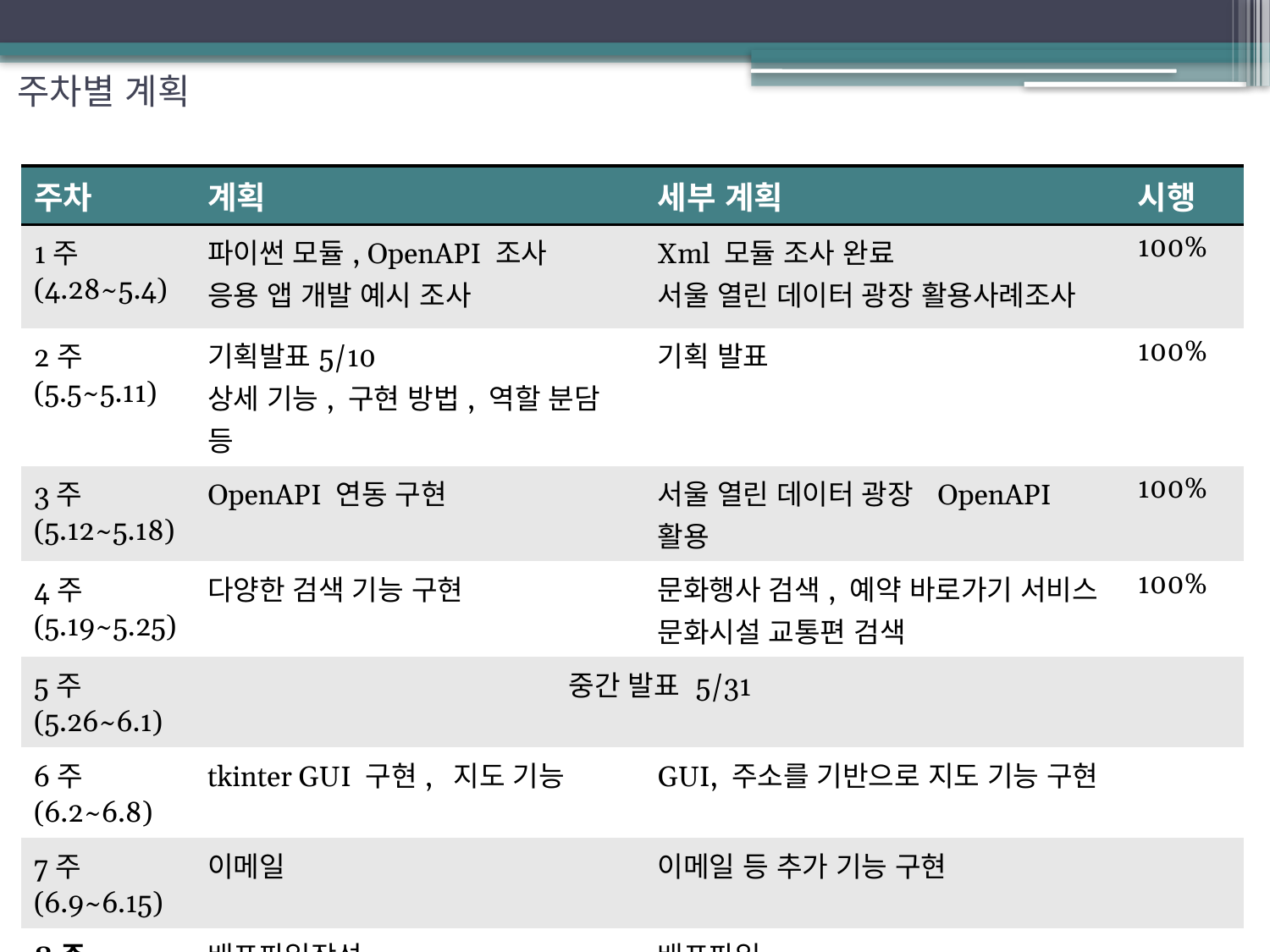

# 주차별 계획
| 주차 | 계획 | 세부 계획 | 시행 |
| --- | --- | --- | --- |
| 1주 (4.28~5.4) | 파이썬 모듈, OpenAPI 조사 응용 앱 개발 예시 조사 | Xml 모듈 조사 완료 서울 열린 데이터 광장 활용사례조사 | 100% |
| 2주 (5.5~5.11) | 기획발표5/10 상세 기능, 구현 방법, 역할 분담 등 | 기획 발표 | 100% |
| 3주 (5.12~5.18) | OpenAPI 연동 구현 | 서울 열린 데이터 광장 OpenAPI 활용 | 100% |
| 4주 (5.19~5.25) | 다양한 검색 기능 구현 | 문화행사 검색, 예약 바로가기 서비스 문화시설 교통편 검색 | 100% |
| 5주 (5.26~6.1) | 중간 발표 5/31 |  |  |
| 6주 (6.2~6.8) | tkinter GUI 구현, 지도 기능 | GUI, 주소를 기반으로 지도 기능 구현 |  |
| 7주 (6.9~6.15) | 이메일 | 이메일 등 추가 기능 구현 |  |
| 8주 (6.16~6.22) | 배포파일작성, 최종구현 발표 6/14 | 배포파일 YouTube 활용 최종 시연 발표 |  |